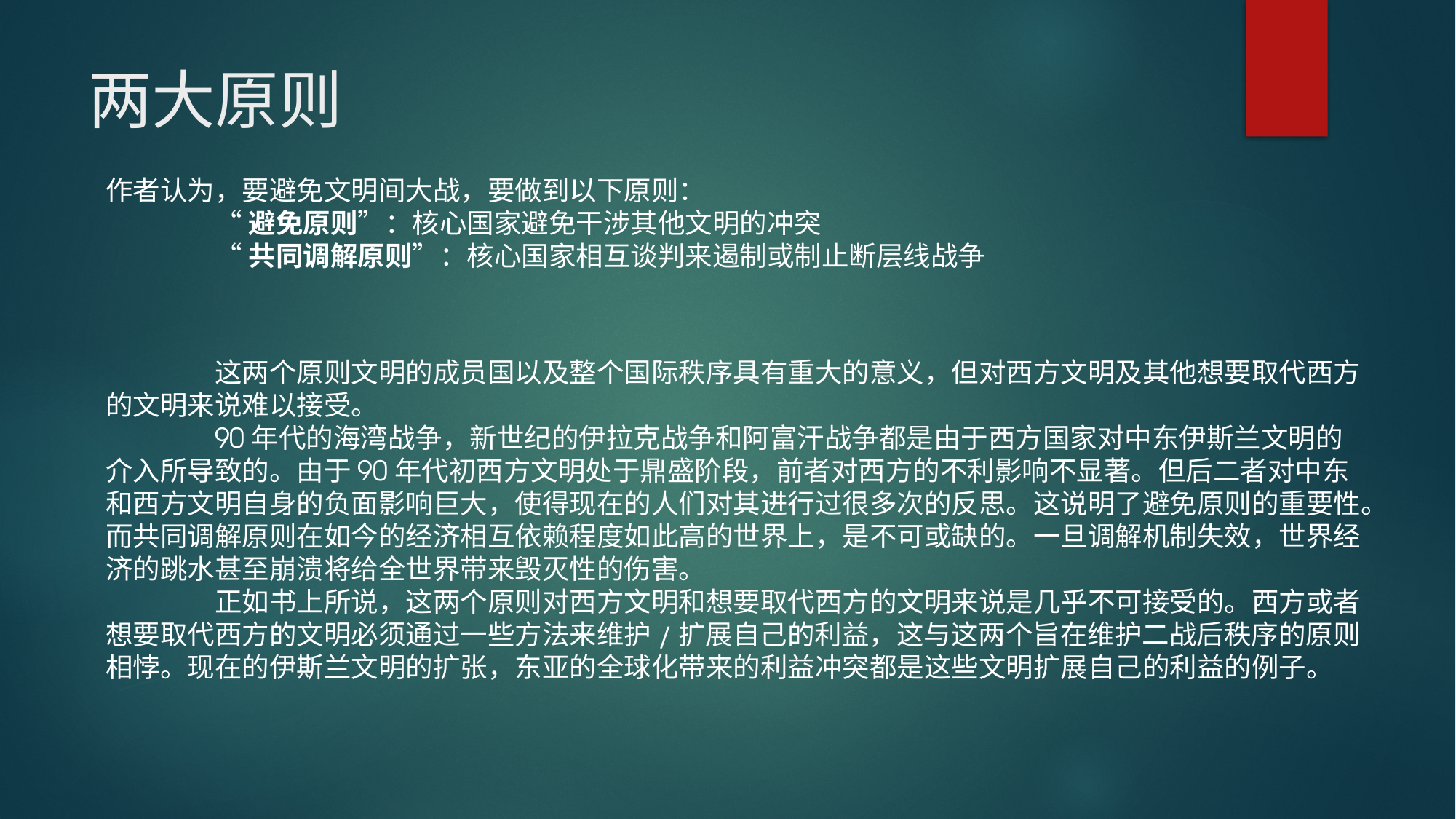

# 两大原则
作者认为，要避免文明间大战，要做到以下原则：
	“避免原则”：核心国家避免干涉其他文明的冲突
	“共同调解原则”：核心国家相互谈判来遏制或制止断层线战争

	这两个原则文明的成员国以及整个国际秩序具有重大的意义，但对西方文明及其他想要取代西方的文明来说难以接受。
	90年代的海湾战争，新世纪的伊拉克战争和阿富汗战争都是由于西方国家对中东伊斯兰文明的介入所导致的。由于90年代初西方文明处于鼎盛阶段，前者对西方的不利影响不显著。但后二者对中东和西方文明自身的负面影响巨大，使得现在的人们对其进行过很多次的反思。这说明了避免原则的重要性。而共同调解原则在如今的经济相互依赖程度如此高的世界上，是不可或缺的。一旦调解机制失效，世界经济的跳水甚至崩溃将给全世界带来毁灭性的伤害。
	正如书上所说，这两个原则对西方文明和想要取代西方的文明来说是几乎不可接受的。西方或者想要取代西方的文明必须通过一些方法来维护/扩展自己的利益，这与这两个旨在维护二战后秩序的原则相悖。现在的伊斯兰文明的扩张，东亚的全球化带来的利益冲突都是这些文明扩展自己的利益的例子。